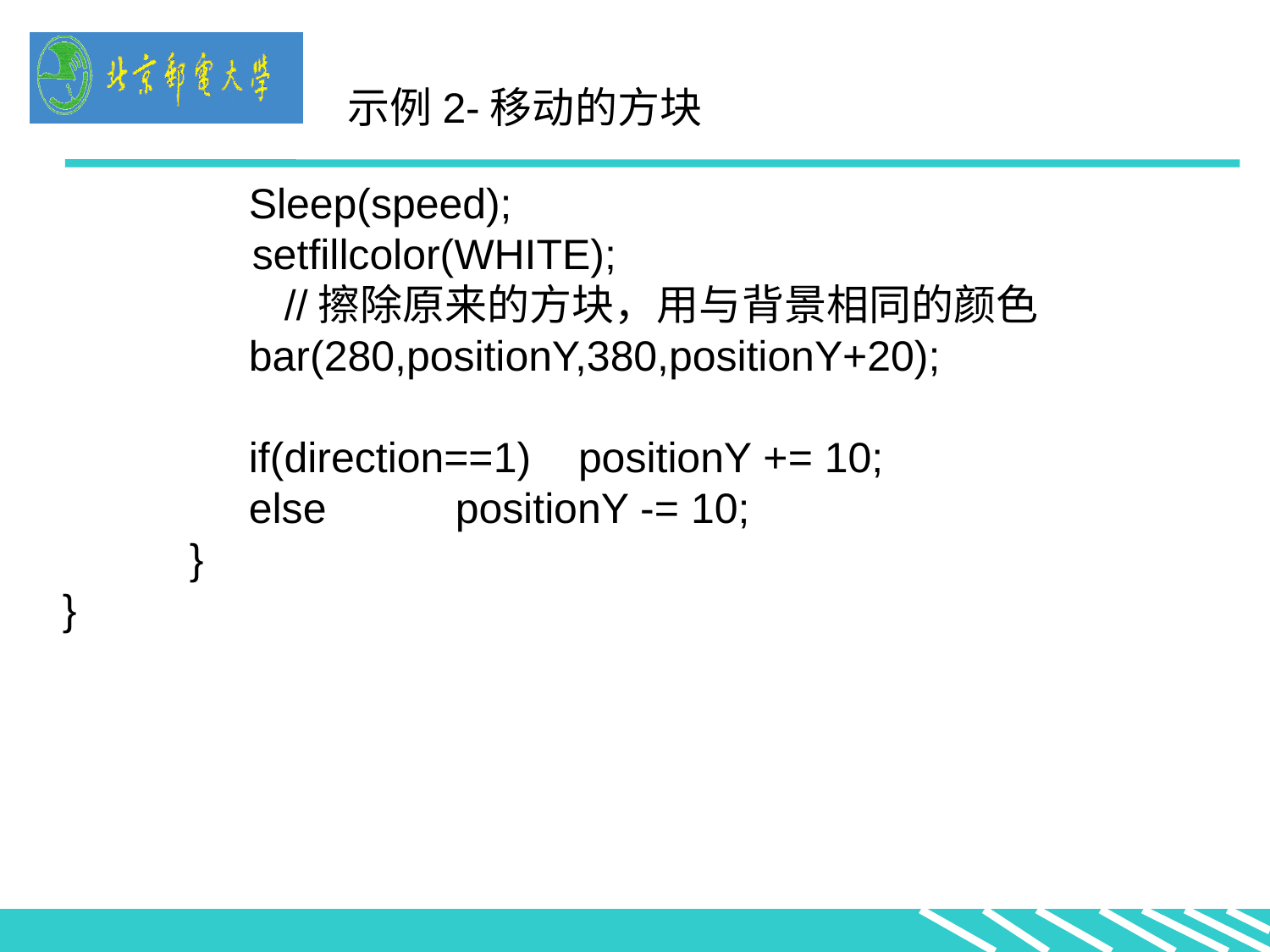

示例2-移动的方块
	     Sleep(speed);
                setfillcolor(WHITE);
	　　//擦除原来的方块，用与背景相同的颜色
	     bar(280,positionY,380,positionY+20);

	     if(direction==1)    positionY += 10;
	     else	 positionY -= 10;
	}
}